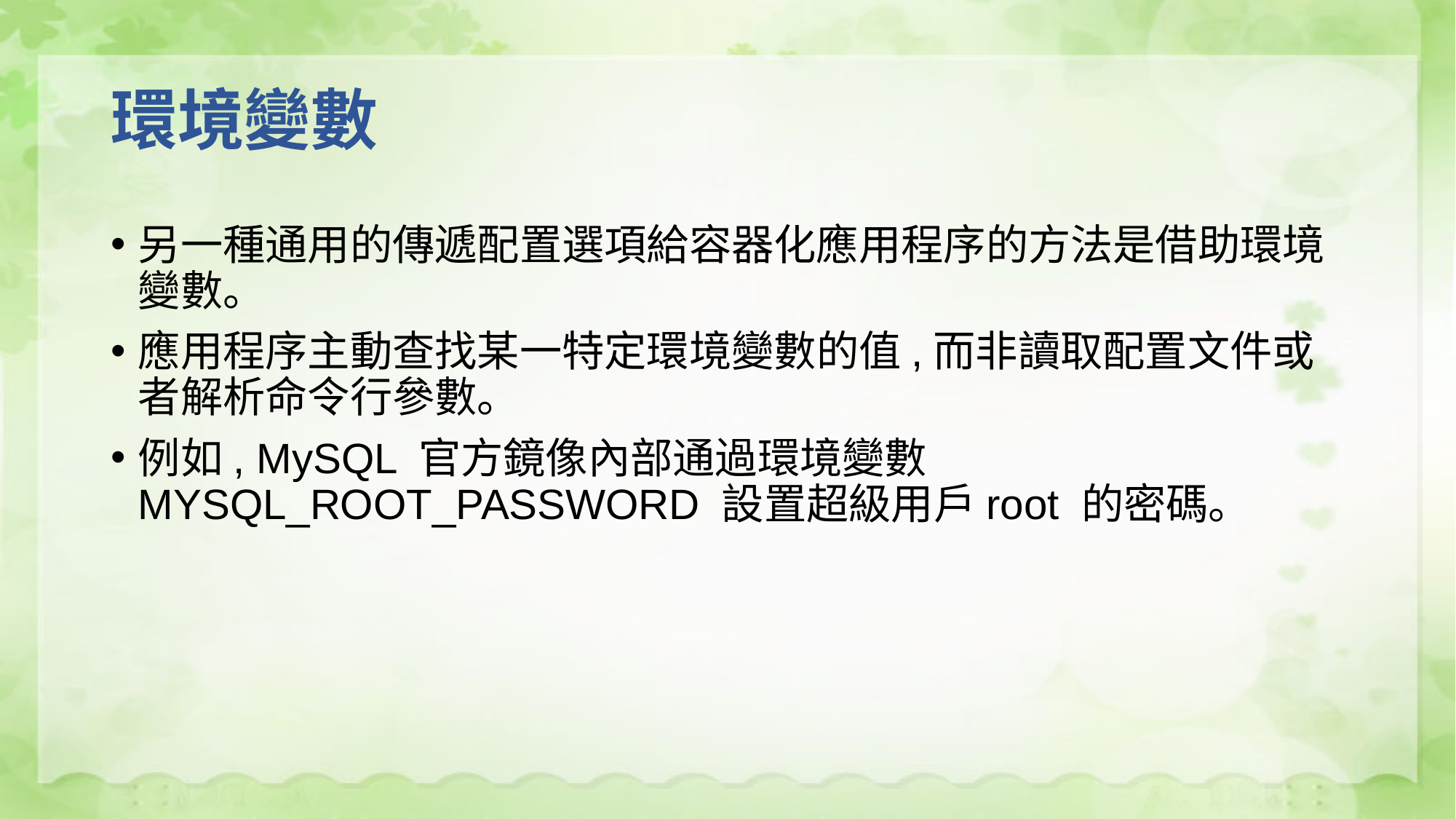

# 環境變數
另一種通用的傳遞配置選項給容器化應用程序的方法是借助環境變數。
應用程序主動查找某一特定環境變數的值,而非讀取配置文件或者解析命令行參數。
例如, MySQL 官方鏡像內部通過環境變數 MYSQL_ROOT_PASSWORD 設置超級用戶root 的密碼。